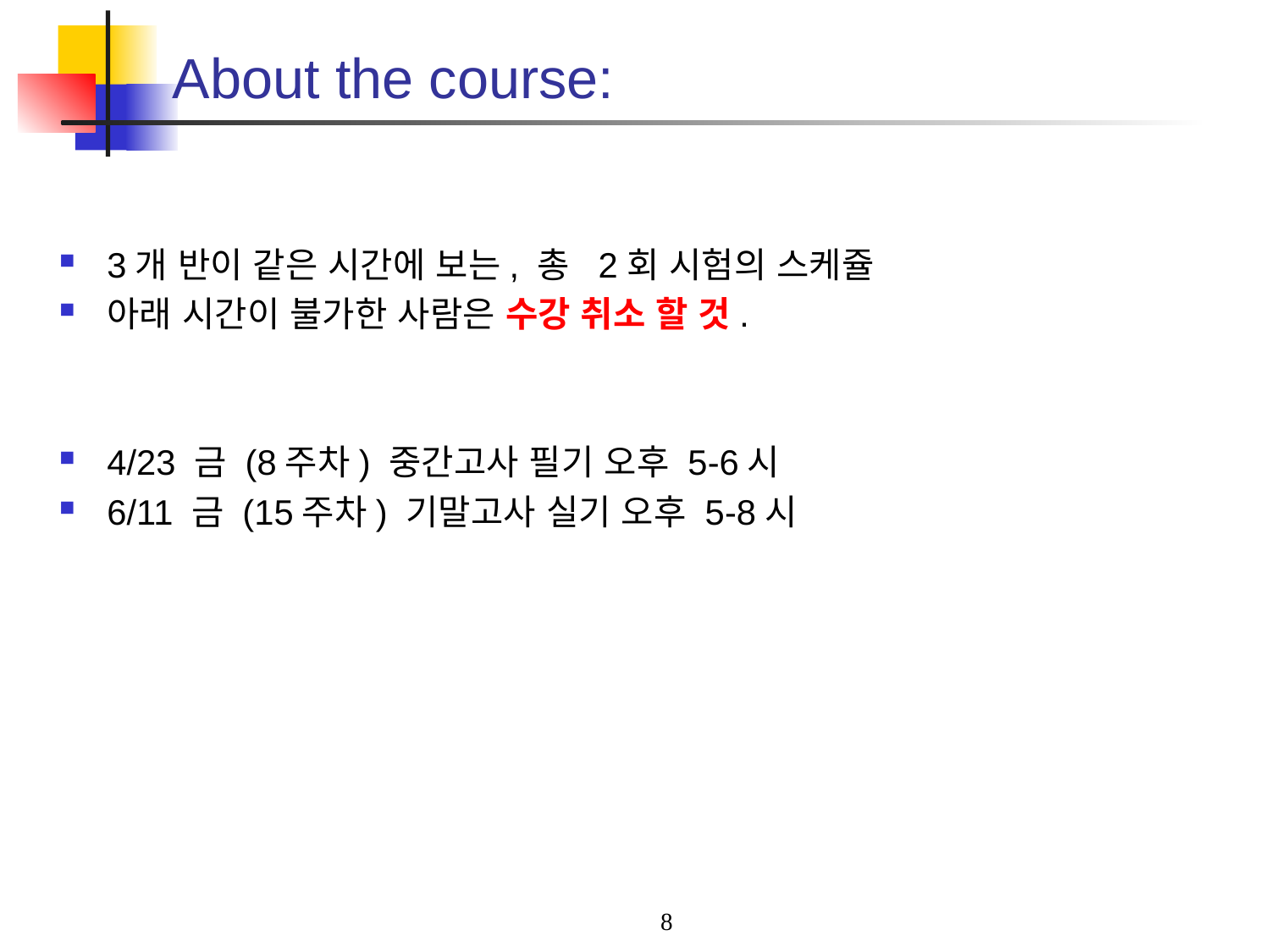

# About the course:
3개 반이 같은 시간에 보는, 총  2회 시험의 스케쥴
아래 시간이 불가한 사람은 수강 취소 할 것.

4/23 금 (8주차) 중간고사 필기 오후 5-6시
6/11 금 (15주차) 기말고사 실기 오후 5-8시

8